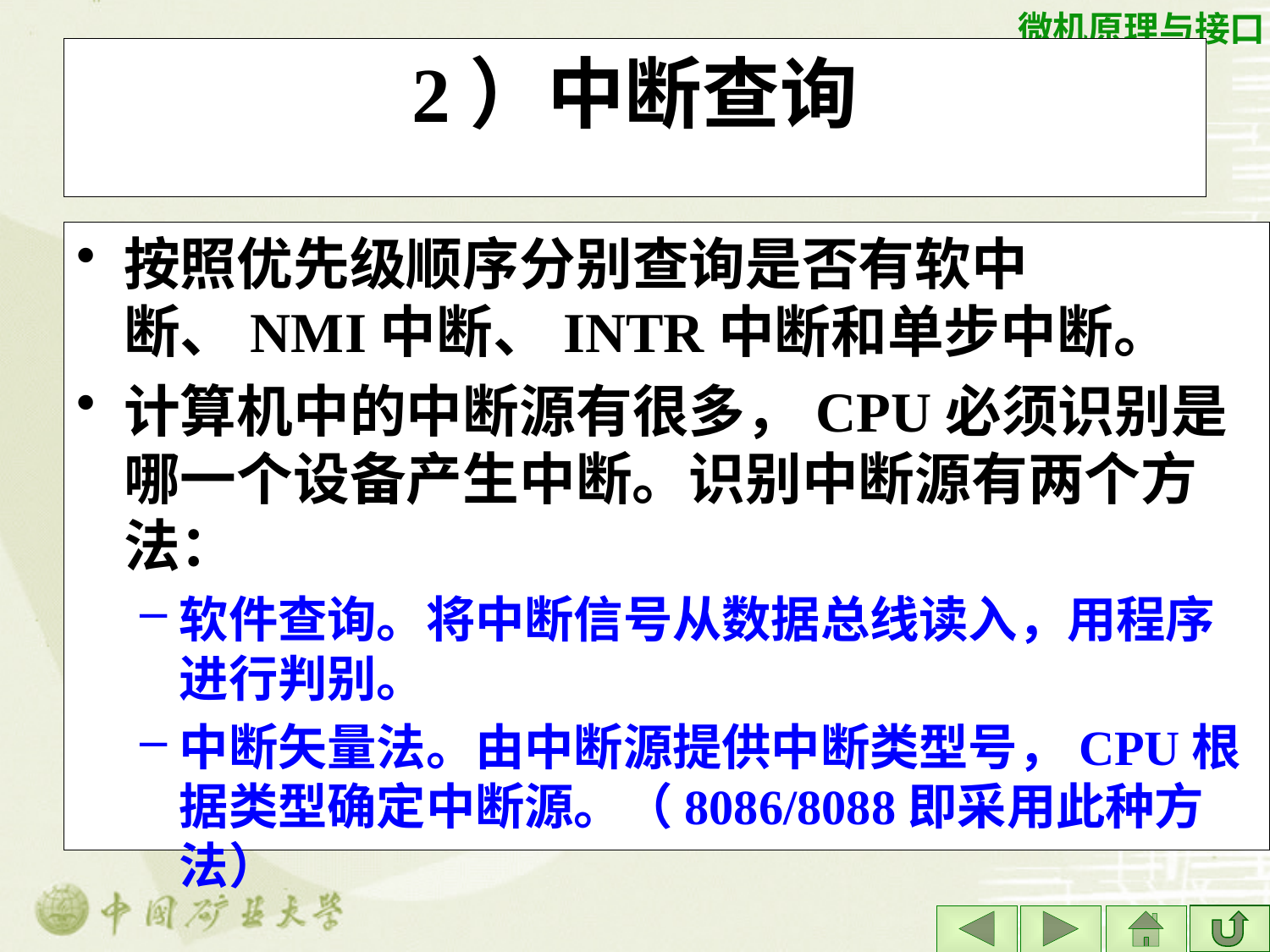

# 2）中断查询
按照优先级顺序分别查询是否有软中断、NMI中断、INTR中断和单步中断。
计算机中的中断源有很多，CPU必须识别是哪一个设备产生中断。识别中断源有两个方法：
软件查询。将中断信号从数据总线读入，用程序进行判别。
中断矢量法。由中断源提供中断类型号，CPU根据类型确定中断源。（8086/8088即采用此种方法）